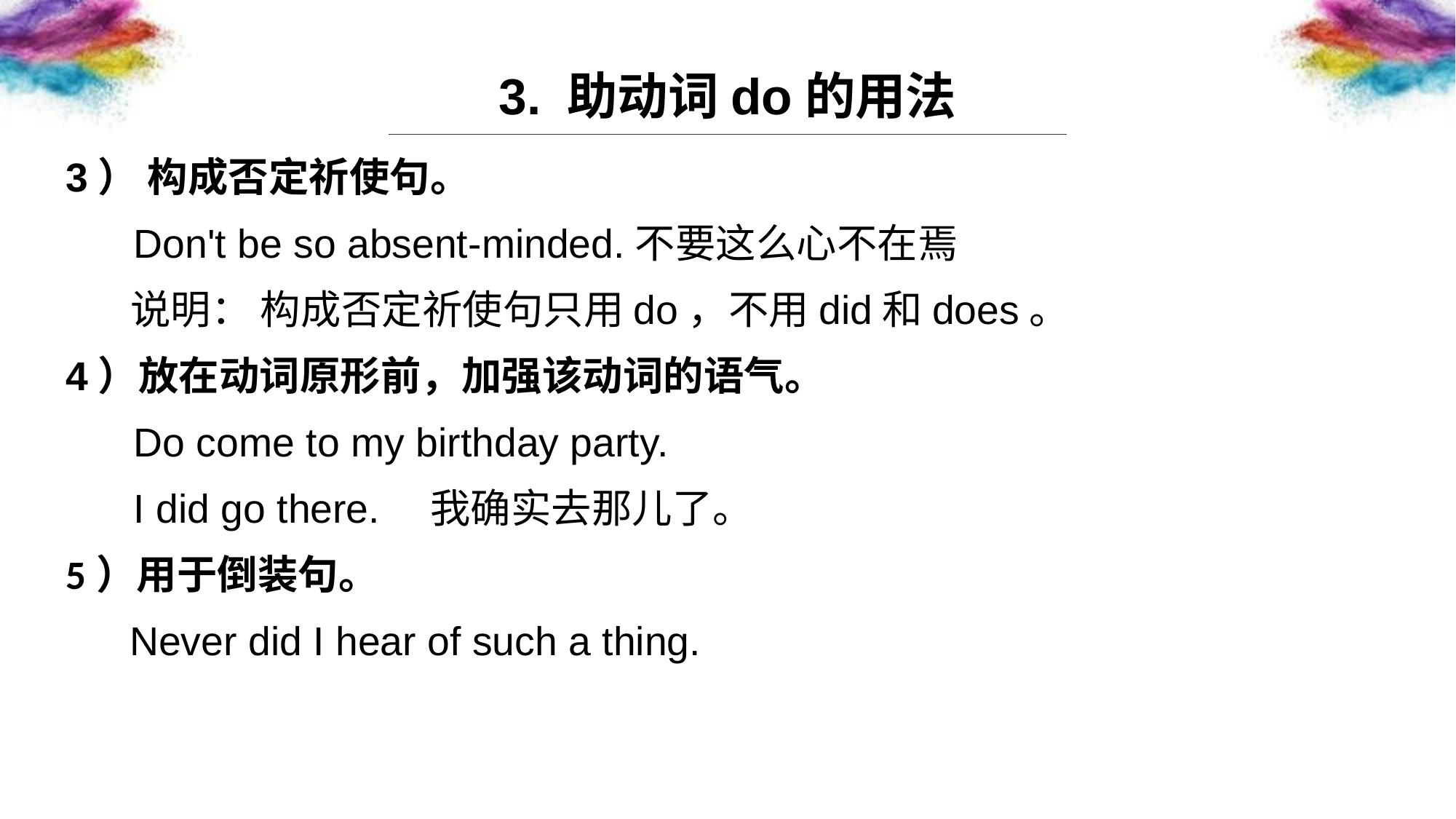

3. 助动词do的用法
3） 构成否定祈使句。
      Don't be so absent-minded.不要这么心不在焉
      说明： 构成否定祈使句只用do，不用did和does。
4）放在动词原形前，加强该动词的语气。
      Do come to my birthday party.
      I did go there.　我确实去那儿了。
5）用于倒装句。
       Never did I hear of such a thing.